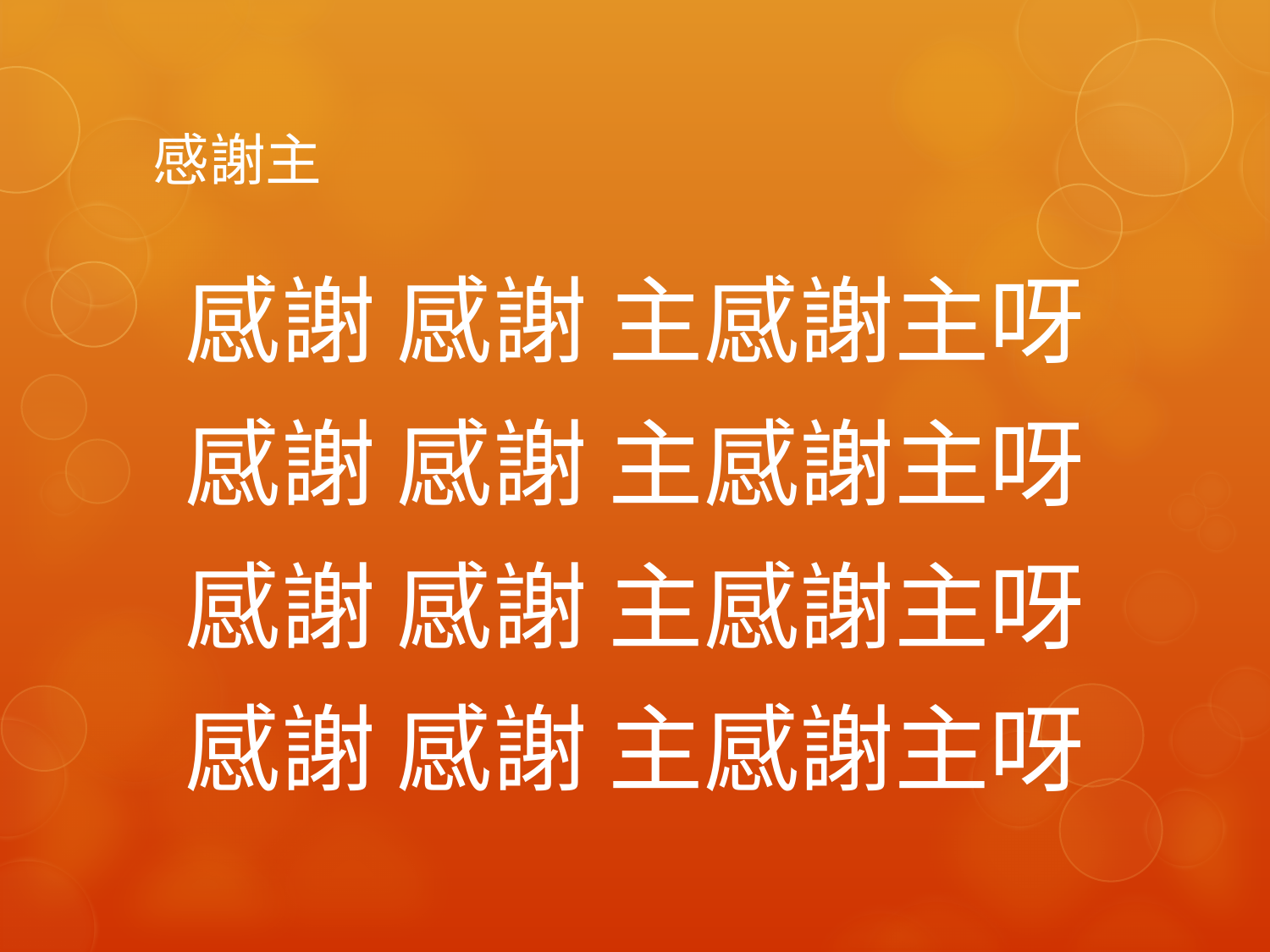

# 感謝主
感謝 感謝 主感謝主呀
感謝 感謝 主感謝主呀
感謝 感謝 主感謝主呀
感謝 感謝 主感謝主呀